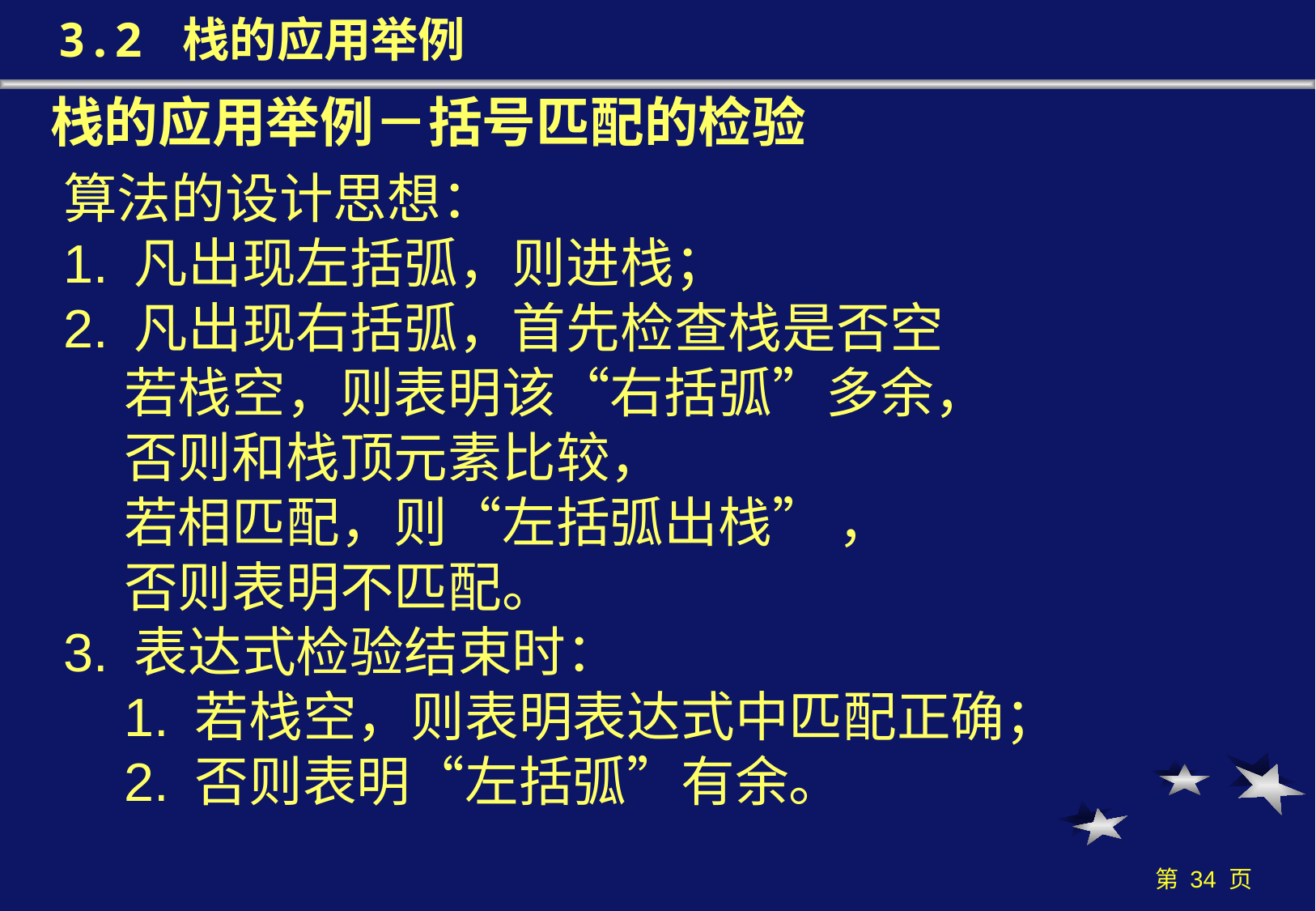

3.2 栈的应用举例
# 栈的应用举例－括号匹配的检验
算法的设计思想：
凡出现左括弧，则进栈；
凡出现右括弧，首先检查栈是否空
若栈空，则表明该“右括弧”多余，
否则和栈顶元素比较，
若相匹配，则“左括弧出栈” ，
否则表明不匹配。
表达式检验结束时：
若栈空，则表明表达式中匹配正确；
否则表明“左括弧”有余。